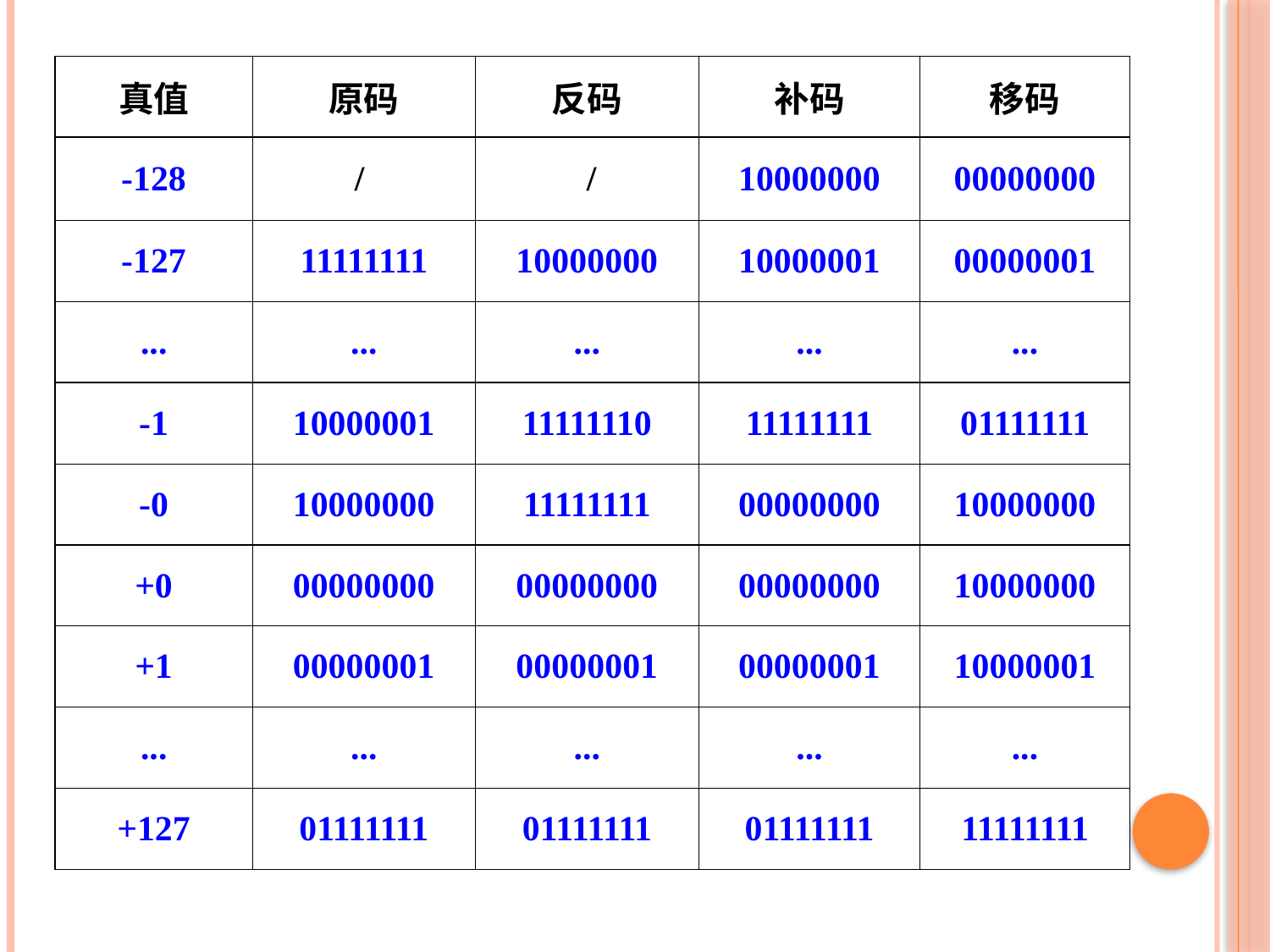

| 真值 | 原码 | 反码 | 补码 | 移码 |
| --- | --- | --- | --- | --- |
| -128 | / | / | 10000000 | 00000000 |
| -127 | 11111111 | 10000000 | 10000001 | 00000001 |
| ... | ... | ... | ... | ... |
| -1 | 10000001 | 11111110 | 11111111 | 01111111 |
| -0 | 10000000 | 11111111 | 00000000 | 10000000 |
| +0 | 00000000 | 00000000 | 00000000 | 10000000 |
| +1 | 00000001 | 00000001 | 00000001 | 10000001 |
| ... | ... | ... | ... | ... |
| +127 | 01111111 | 01111111 | 01111111 | 11111111 |